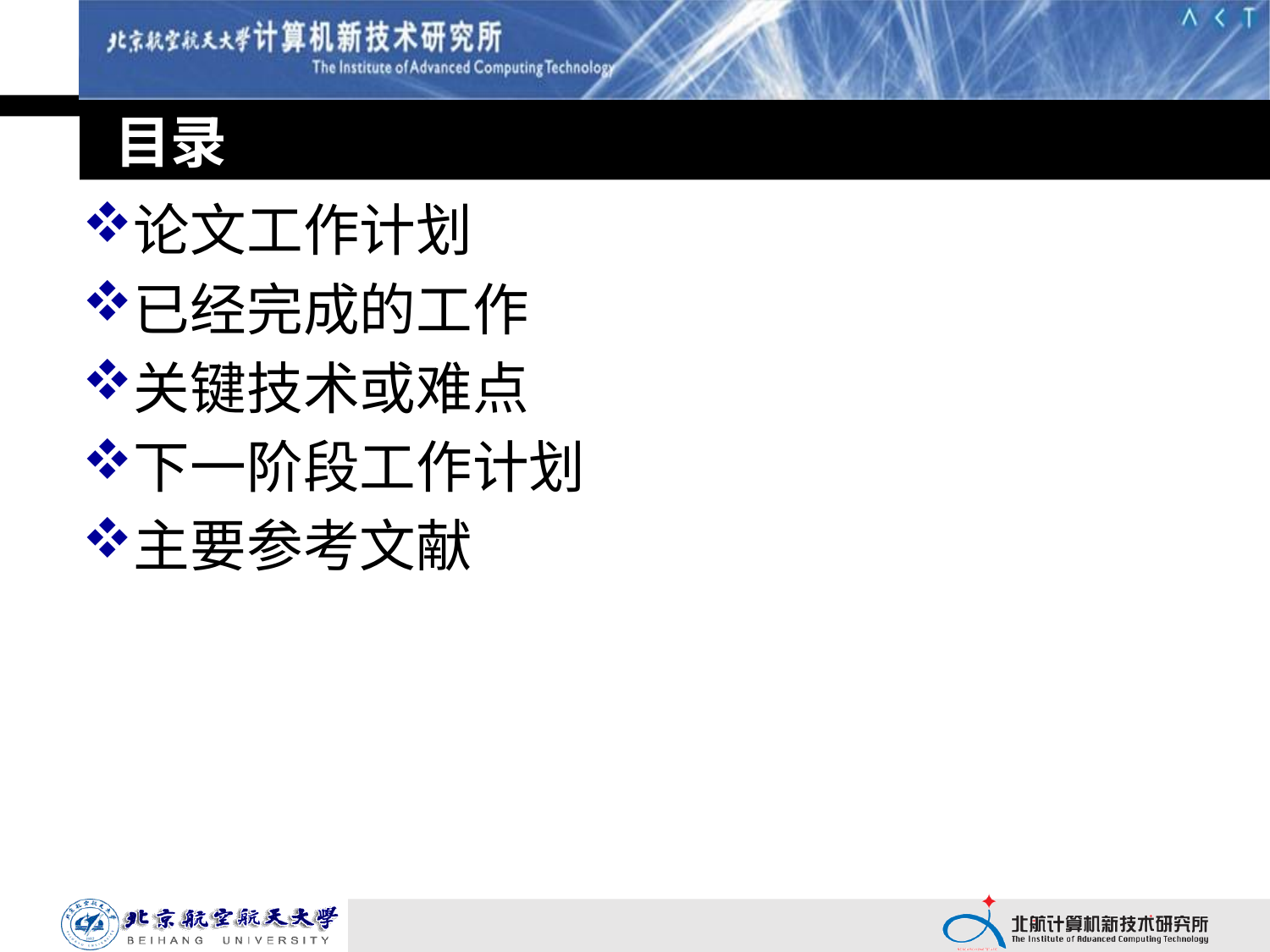

# 目录
论文工作计划
已经完成的工作
关键技术或难点
下一阶段工作计划
主要参考文献